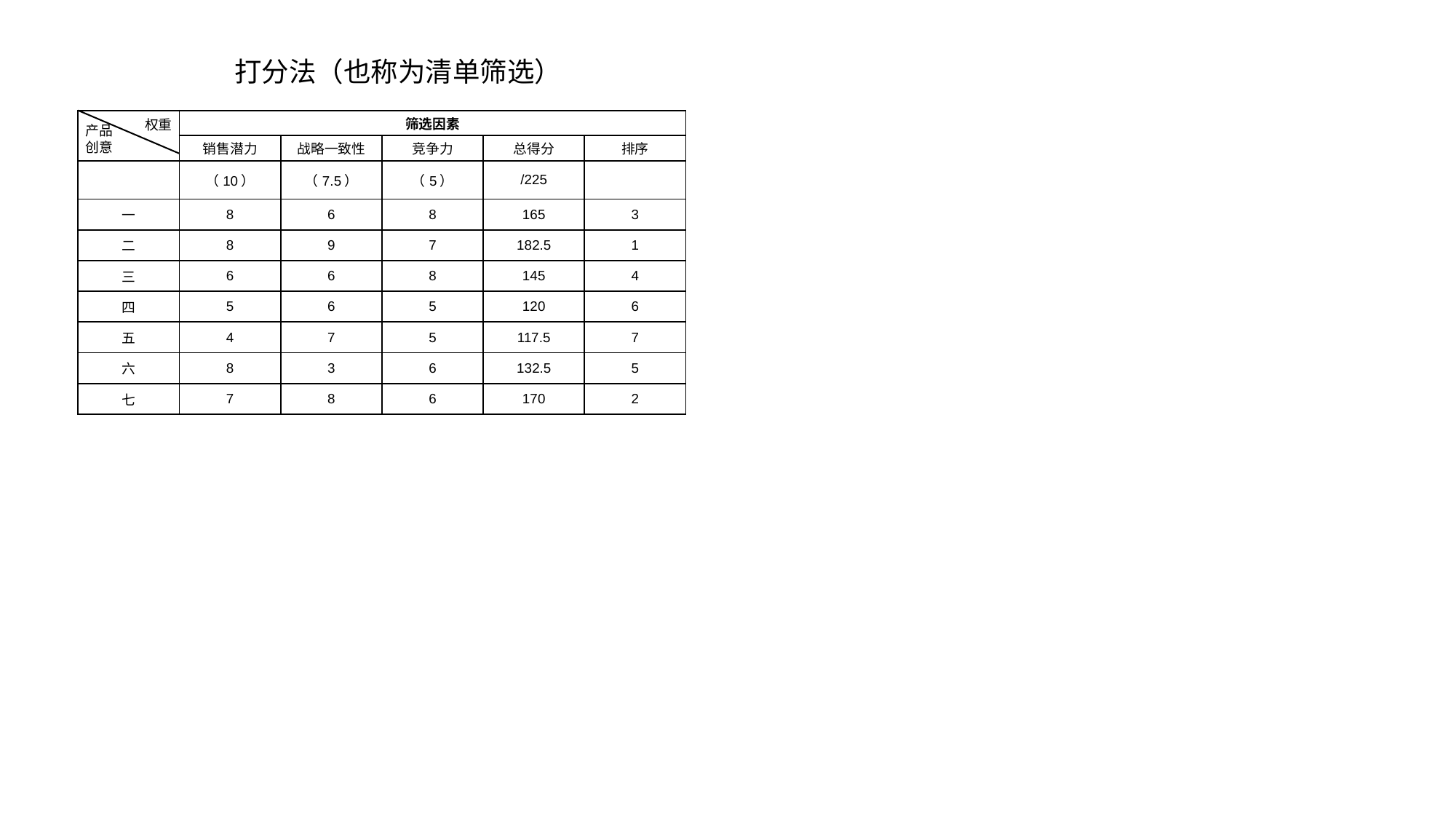

打分法（也称为清单筛选）
权重
产品创意
|  | 筛选因素 |  |  |  |  |
| --- | --- | --- | --- | --- | --- |
|  | 销售潜力 | 战略一致性 | 竞争力 | 总得分 | 排序 |
|  | （10） | （7.5） | （5） | /225 |  |
| 一 | 8 | 6 | 8 | 165 | 3 |
| 二 | 8 | 9 | 7 | 182.5 | 1 |
| 三 | 6 | 6 | 8 | 145 | 4 |
| 四 | 5 | 6 | 5 | 120 | 6 |
| 五 | 4 | 7 | 5 | 117.5 | 7 |
| 六 | 8 | 3 | 6 | 132.5 | 5 |
| 七 | 7 | 8 | 6 | 170 | 2 |